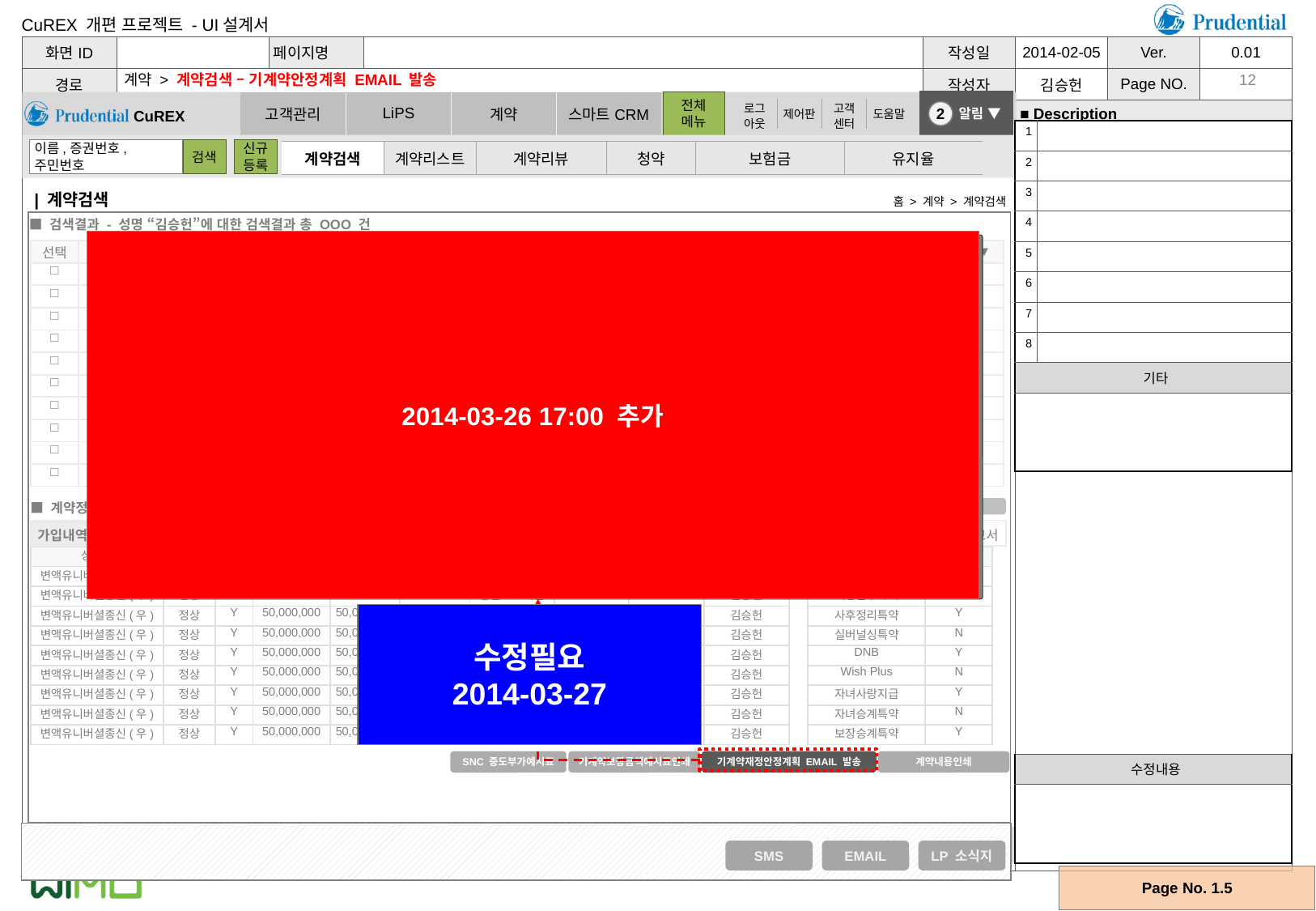

계약 > 계약검색 – 기계약안정계획 EMAIL 발송
12
| 1 |  |
| --- | --- |
| 2 |  |
| 3 |  |
| 4 |  |
| 5 |  |
| 6 |  |
| 7 |  |
| 8 |  |
| 기타 |  |
|  |  |
| 계약검색 | 계약리스트 | 계약리뷰 | 청약 | 보험금 | 유지율 |
| --- | --- | --- | --- | --- | --- |
| 계약검색
홈 > 계약 > 계약검색
■ 검색결과 - 성명 “김승헌”에 대한 검색결과 총 OOO 건

2014-03-26 17:00 추가
이메일발송

| 선택 | 증권번호▼ | 계약자▼ | 피보험자▼ | 계약일▼ | 보험종류▼ | 상태▼ | 보험료▼ | 일시보장금▼ | 납입주기▼ | 모집 LP▼ |
| --- | --- | --- | --- | --- | --- | --- | --- | --- | --- | --- |
| □ | 2445000017 | 김승헌 | 김승헌 | 2014-02-06 | 변액 | 정상 | 200,000 | 30,000,000 | 월납 | 김승헌 |
| □ | 2445000017 | 김승헌 | 김승헌 | 2014-02-06 | 변액 | 정상 | 200,000 | 30,000,000 | 월납 | 김승헌 |
| □ | 2445000017 | 김승헌 | 김승헌 | 2014-02-06 | 변액 | 정상 | 200,000 | 30,000,000 | 월납 | 김승헌 |
| □ | 2445000017 | 김승헌 | 김승헌 | 2014-02-06 | 변액 | 정상 | 200,000 | 30,000,000 | 월납 | 김승헌 |
| □ | 2445000017 | 김승헌 | 김승헌 | 2014-02-06 | 변액 | 정상 | 200,000 | 30,000,000 | 월납 | 김승헌 |
| □ | 2445000017 | 김승헌 | 김승헌 | 2014-02-06 | 변액 | 정상 | 200,000 | 30,000,000 | 월납 | 김승헌 |
| □ | 2445000017 | 김승헌 | 김승헌 | 2014-02-06 | 변액 | 정상 | 200,000 | 30,000,000 | 월납 | 김승헌 |
| □ | 2445000017 | 김승헌 | 김승헌 | 2014-02-06 | 변액 | 정상 | 200,000 | 30,000,000 | 월납 | 김승헌 |
| □ | 2445000017 | 김승헌 | 김승헌 | 2014-02-06 | 변액 | 정상 | 200,000 | 30,000,000 | 월납 | 김승헌 |
| □ | 2445000017 | 김승헌 | 김승헌 | 2014-02-06 | 변액 | 정상 | 200,000 | 30,000,000 | 월납 | 김승헌 |
■ 고객님께 이메일을 발송합니다. 수신자 이메일정보와 발송내용을 입력해주세요.
| 수신자이름 |  |
| --- | --- |
| 수신자이메일 | @ |

| 제목 |  |
| --- | --- |
| 내용 |  |

■ 계약정보
구비서류
신청서발행
| 가입내역 | 계약상세 | 계약자정보 | 보험료 | 자동이체 | 환급금/대출/중도인출 | 지급이력 | 계약변경이력 | 변액보험 | 연금 | LP보고서 |
| --- | --- | --- | --- | --- | --- | --- | --- | --- | --- | --- |
| 상품명 | 상태 | 우량체 | 가입금액 | 보장금액 | 보험료 | 보장/납입기간 | 만기/소멸일 | 중도부가 | 특약별피보험자 |
| --- | --- | --- | --- | --- | --- | --- | --- | --- | --- |
| 변액유니버셜종신(우) | 정상 | Y | 50,000,000 | 50,000,000 | 100,000 | 종신/55세납 | 2014-03-24 | 2014-03-24 | 김승헌 |
| 변액유니버셜종신(우) | 정상 | Y | 50,000,000 | 50,000,000 | 100,000 | 종신/55세납 | 2014-03-24 | 2014-03-24 | 김승헌 |
| 변액유니버셜종신(우) | 정상 | Y | 50,000,000 | 50,000,000 | 100,000 | 종신/55세납 | 2014-03-24 | 2014-03-24 | 김승헌 |
| 변액유니버셜종신(우) | 정상 | Y | 50,000,000 | 50,000,000 | 100,000 | 종신/55세납 | 2014-03-24 | 2014-03-24 | 김승헌 |
| 변액유니버셜종신(우) | 정상 | Y | 50,000,000 | 50,000,000 | 100,000 | 종신/55세납 | 2014-03-24 | 2014-03-24 | 김승헌 |
| 변액유니버셜종신(우) | 정상 | Y | 50,000,000 | 50,000,000 | 100,000 | 종신/55세납 | 2014-03-24 | 2014-03-24 | 김승헌 |
| 변액유니버셜종신(우) | 정상 | Y | 50,000,000 | 50,000,000 | 100,000 | 종신/55세납 | 2014-03-24 | 2014-03-24 | 김승헌 |
| 변액유니버셜종신(우) | 정상 | Y | 50,000,000 | 50,000,000 | 100,000 | 종신/55세납 | 2014-03-24 | 2014-03-24 | 김승헌 |
| 변액유니버셜종신(우) | 정상 | Y | 50,000,000 | 50,000,000 | 100,000 | 종신/55세납 | 2014-03-24 | 2014-03-24 | 김승헌 |
| 제도성특약 | 가입여부 |
| --- | --- |
| 특별인수특약 | Y |
| 여명급부특약 | N |
| 사후정리특약 | Y |
| 실버널싱특약 | N |
| DNB | Y |
| Wish Plus | N |
| 자녀사랑지급 | Y |
| 자녀승계특약 | N |
| 보장승계특약 | Y |
이메일 발송
* 상품설명서는 재정안정계획서 이메일 발송 대상에 포함되지 않습니다.
수정필요
2014-03-27

SNC 중도부가예시표
기계약보장금액예시표인쇄
기계약재정안정계획 EMAIL 발송
계약내용인쇄
| 수정내용 |
| --- |
|  |

SMS
EMAIL
LP 소식지
Page No. 1.5